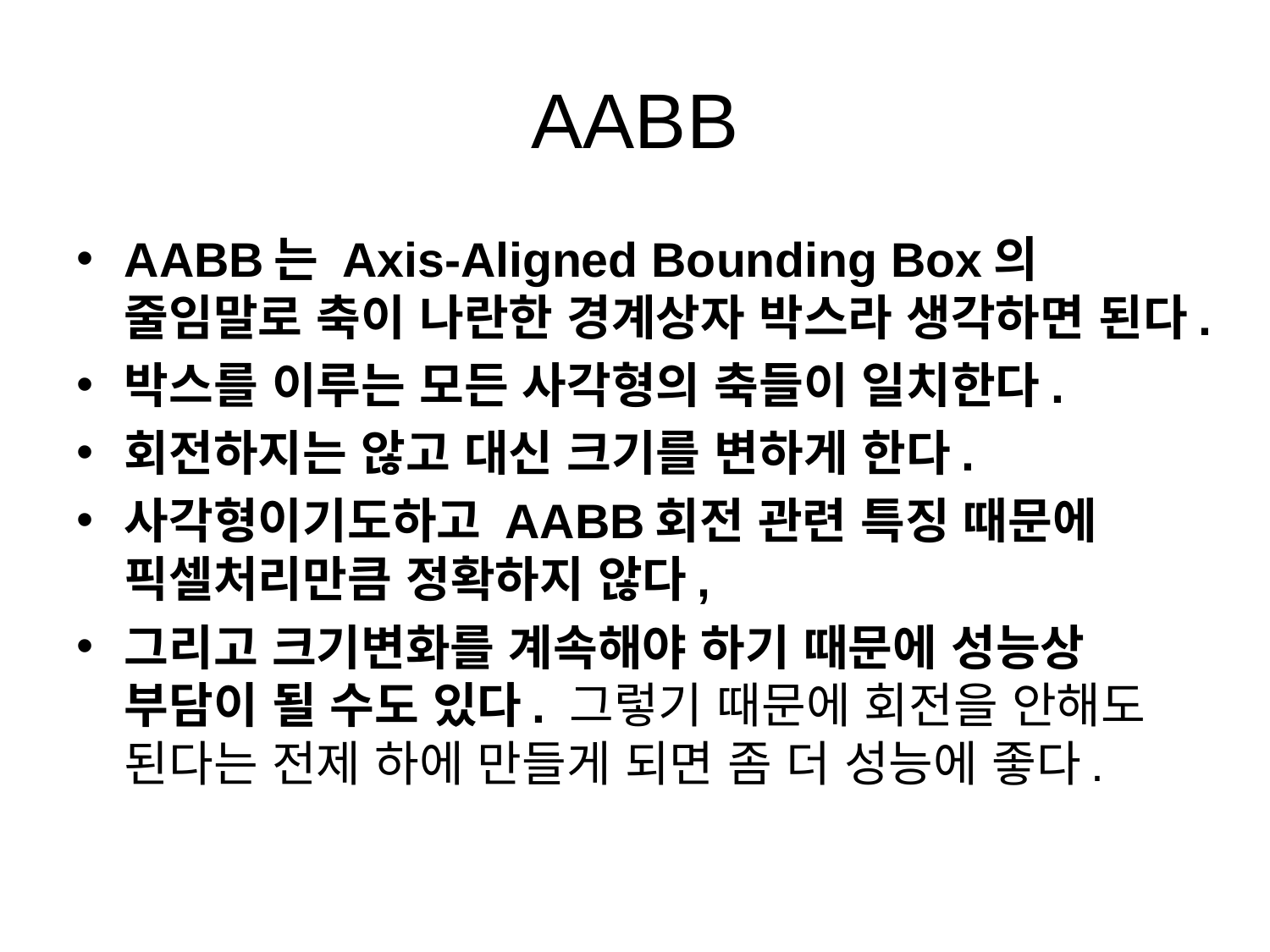

# AABB
AABB는 Axis-Aligned Bounding Box의 줄임말로 축이 나란한 경계상자 박스라 생각하면 된다.
박스를 이루는 모든 사각형의 축들이 일치한다.
회전하지는 않고 대신 크기를 변하게 한다.
사각형이기도하고 AABB회전 관련 특징 때문에 픽셀처리만큼 정확하지 않다,
그리고 크기변화를 계속해야 하기 때문에 성능상 부담이 될 수도 있다. 그렇기 때문에 회전을 안해도 된다는 전제 하에 만들게 되면 좀 더 성능에 좋다.